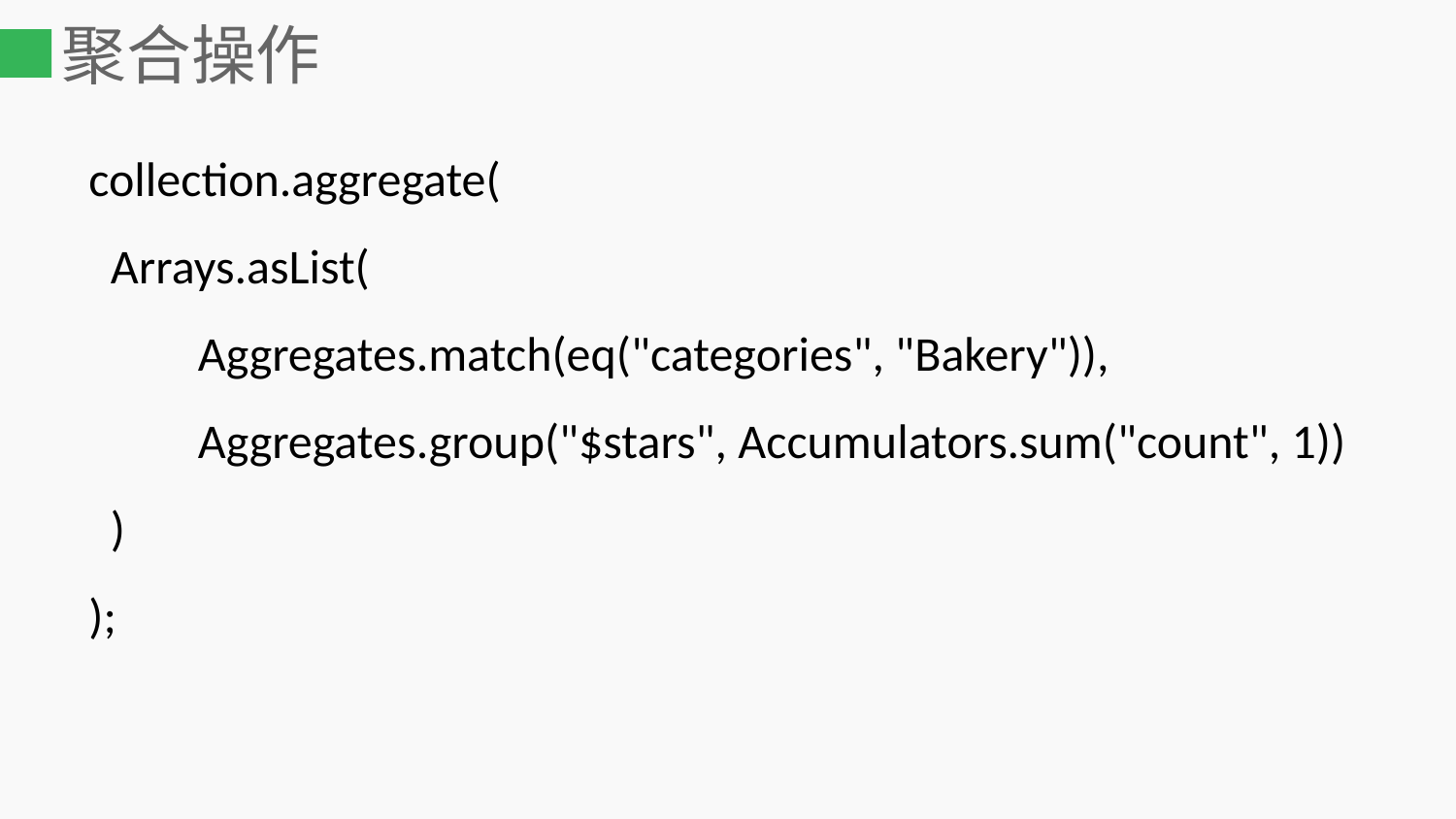

# 聚合操作
collection.aggregate(
  Arrays.asList(
          Aggregates.match(eq("categories", "Bakery")),
          Aggregates.group("$stars", Accumulators.sum("count", 1))
  )
);